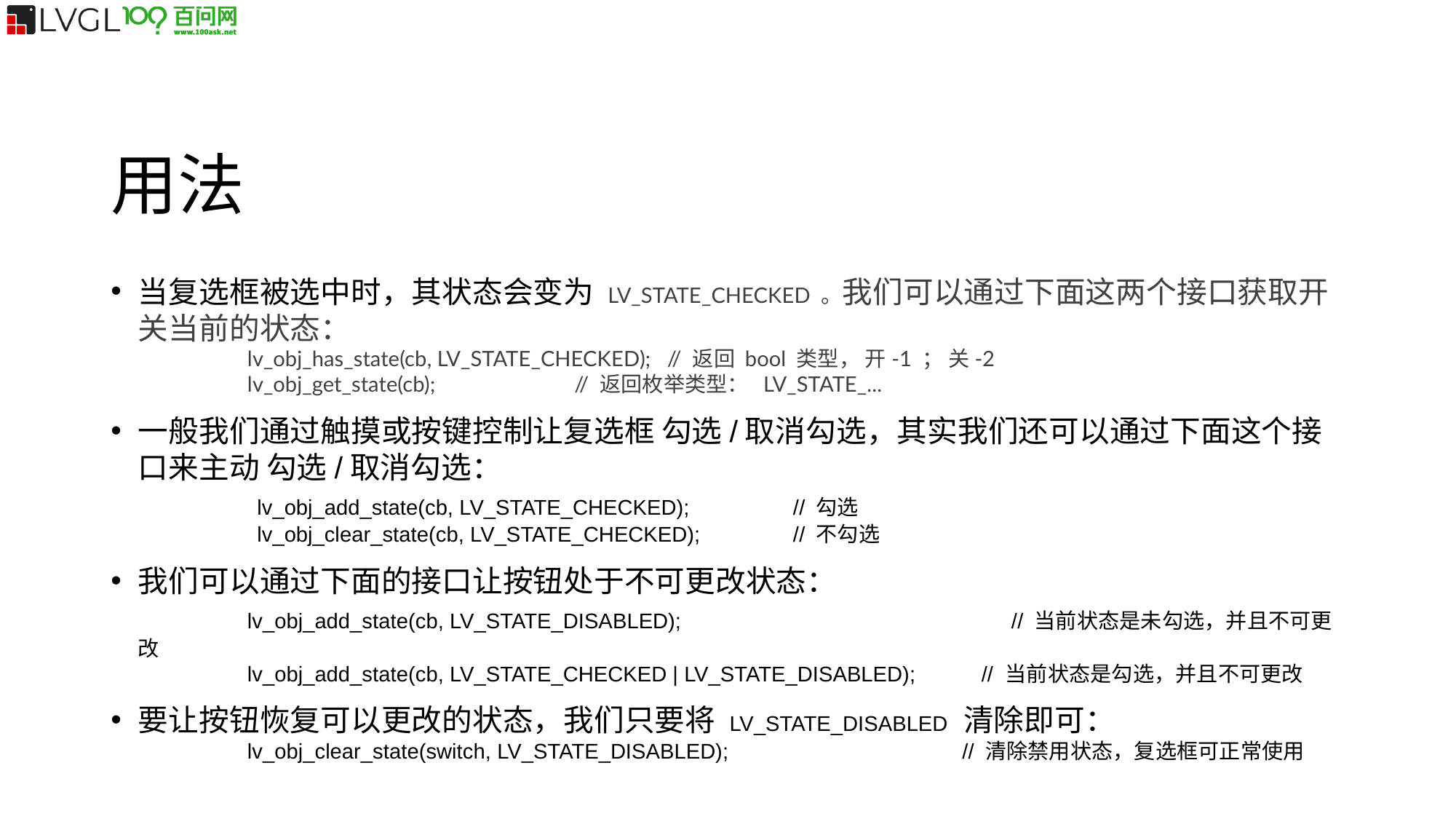

用法
当复选框被选中时，其状态会变为 LV_STATE_CHECKED 。我们可以通过下面这两个接口获取开关当前的状态：
	lv_obj_has_state(cb, LV_STATE_CHECKED);   // 返回 bool 类型， 开-1 ； 关-2
	lv_obj_get_state(cb);   	                    // 返回枚举类型：  LV_STATE_...
一般我们通过触摸或按键控制让复选框 勾选/取消勾选，其实我们还可以通过下面这个接口来主动 勾选/取消勾选：
	 lv_obj_add_state(cb, LV_STATE_CHECKED);	// 勾选
	 lv_obj_clear_state(cb, LV_STATE_CHECKED);	// 不勾选
我们可以通过下面的接口让按钮处于不可更改状态：
	lv_obj_add_state(cb, LV_STATE_DISABLED); 		         	// 当前状态是未勾选，并且不可更改
	lv_obj_add_state(cb, LV_STATE_CHECKED | LV_STATE_DISABLED);           // 当前状态是勾选，并且不可更改
要让按钮恢复可以更改的状态，我们只要将 LV_STATE_DISABLED 清除即可：
	lv_obj_clear_state(switch, LV_STATE_DISABLED);		          // 清除禁用状态，复选框可正常使用